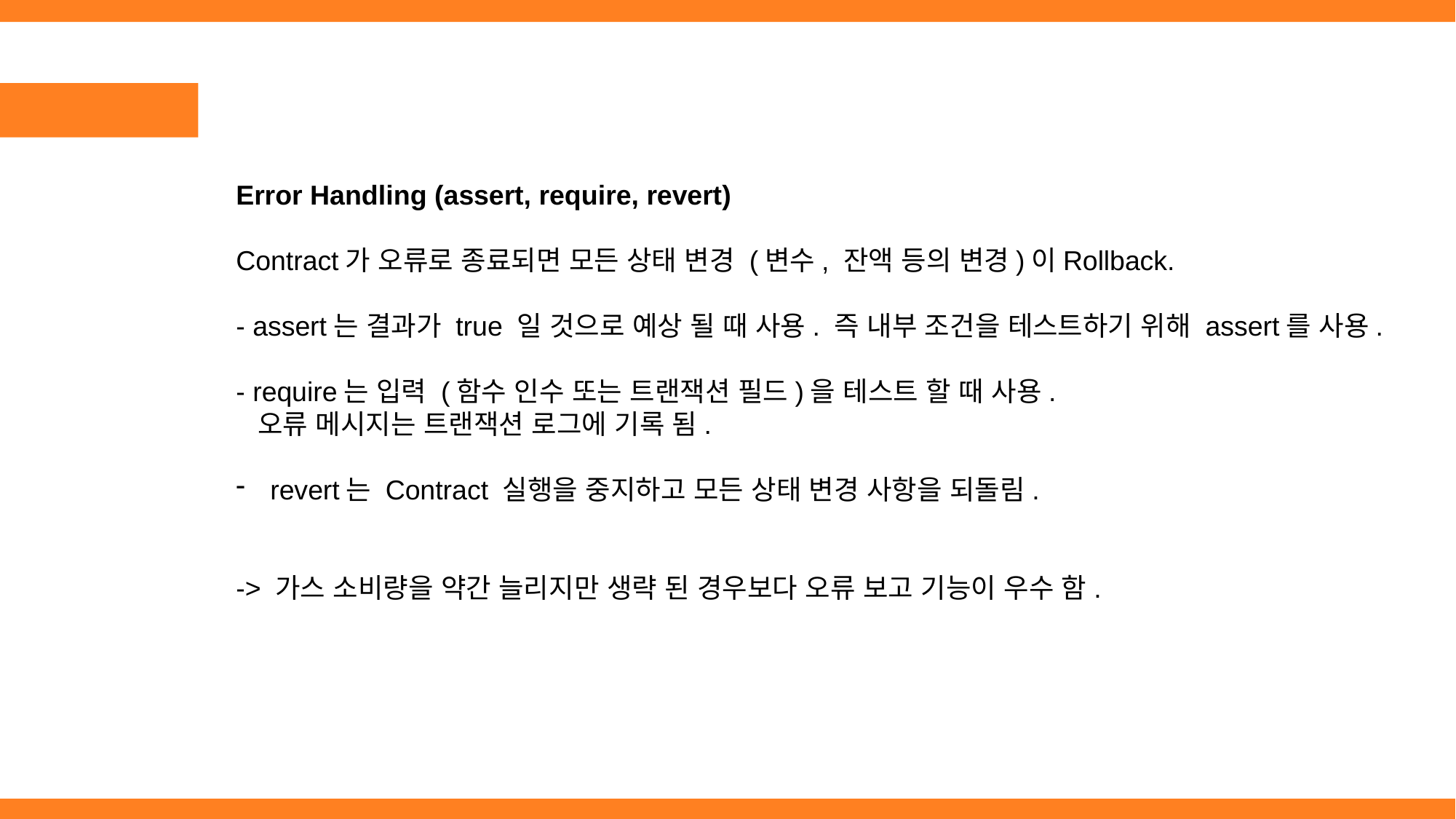

Error Handling (assert, require, revert)

Contract가 오류로 종료되면 모든 상태 변경 (변수, 잔액 등의 변경)이Rollback.

- assert는 결과가 true 일 것으로 예상 될 때 사용. 즉 내부 조건을 테스트하기 위해 assert를 사용.

- require는 입력 (함수 인수 또는 트랜잭션 필드)을 테스트 할 때 사용.
  오류 메시지는 트랜잭션 로그에 기록 됨.

revert는 Contract 실행을 중지하고 모든 상태 변경 사항을 되돌림.

-> 가스 소비량을 약간 늘리지만 생략 된 경우보다 오류 보고 기능이 우수 함.